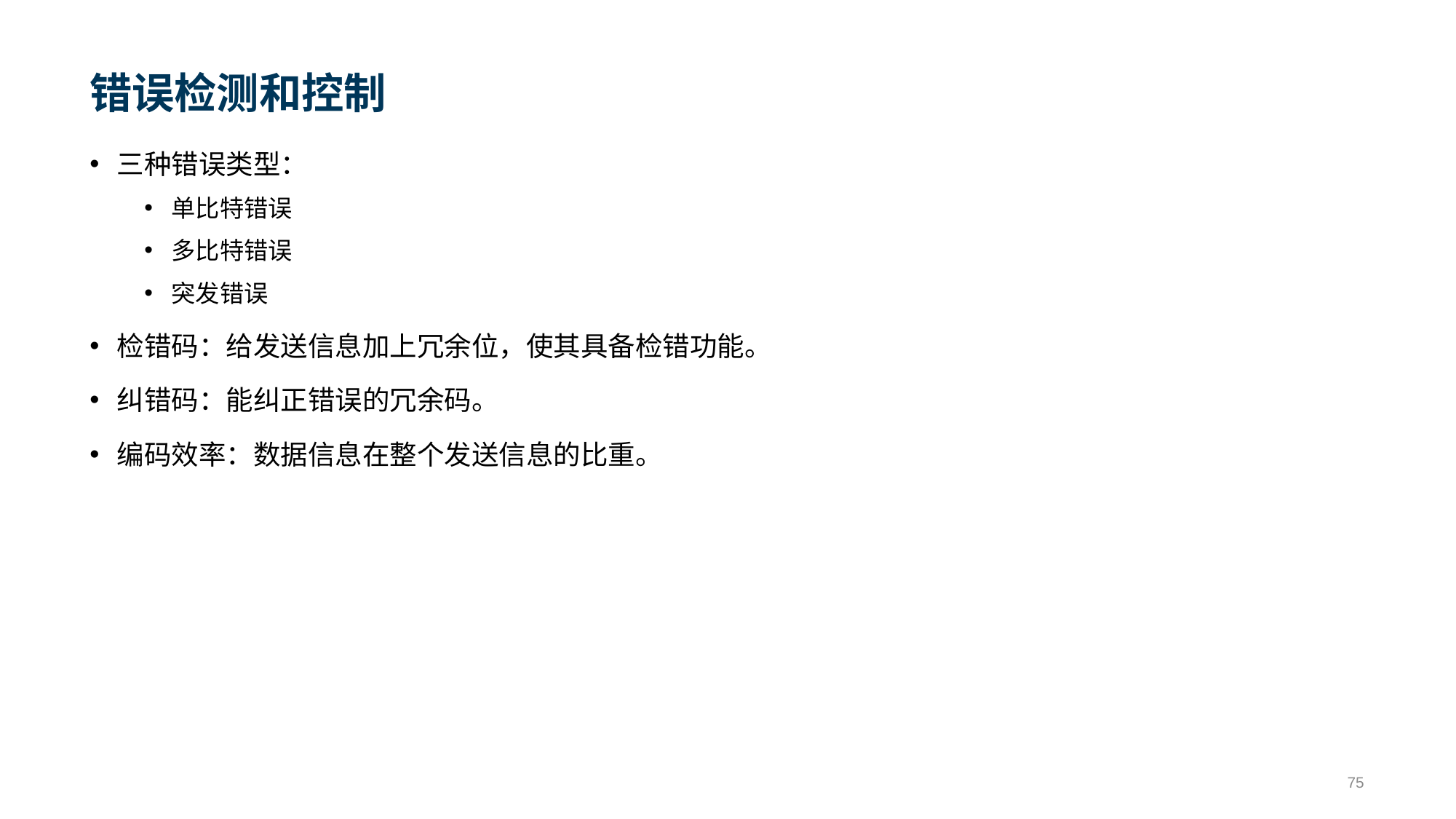

# 错误检测和控制
三种错误类型：
单比特错误
多比特错误
突发错误
检错码：给发送信息加上冗余位，使其具备检错功能。
纠错码：能纠正错误的冗余码。
编码效率：数据信息在整个发送信息的比重。
75